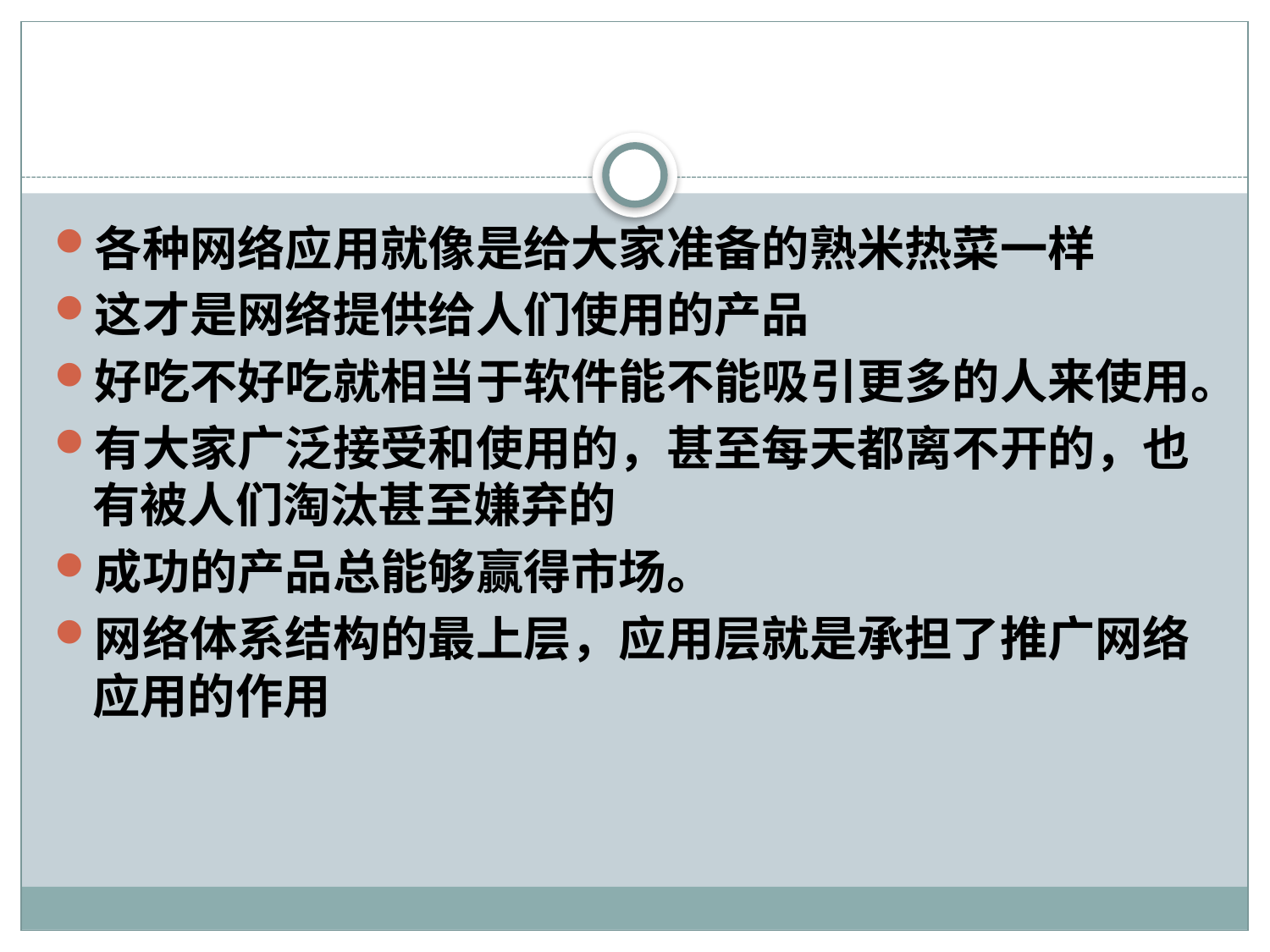

#
各种网络应用就像是给大家准备的熟米热菜一样
这才是网络提供给人们使用的产品
好吃不好吃就相当于软件能不能吸引更多的人来使用。
有大家广泛接受和使用的，甚至每天都离不开的，也有被人们淘汰甚至嫌弃的
成功的产品总能够赢得市场。
网络体系结构的最上层，应用层就是承担了推广网络应用的作用